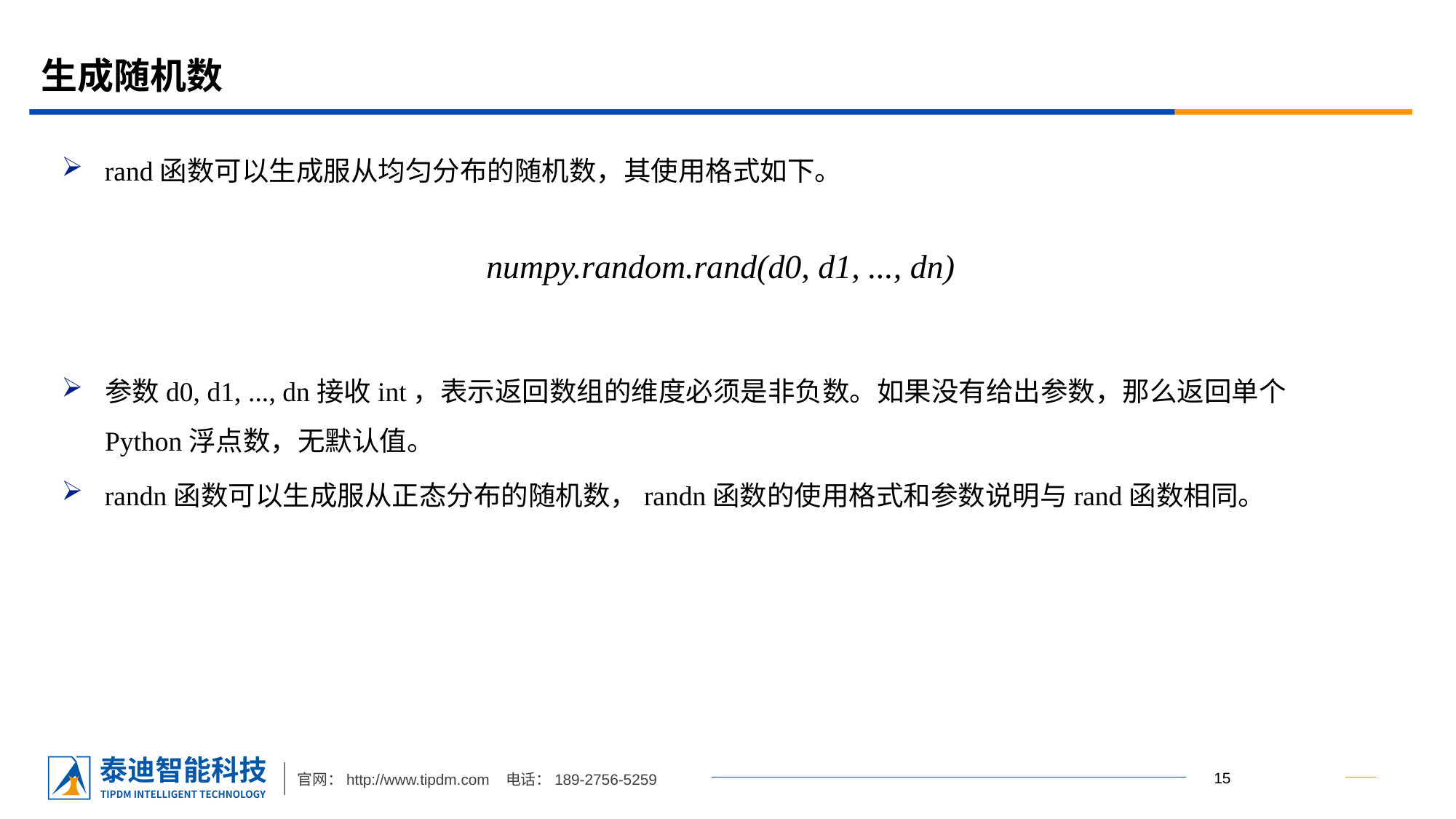

# 生成随机数
rand函数可以生成服从均匀分布的随机数，其使用格式如下。

参数d0, d1, ..., dn接收int，表示返回数组的维度必须是非负数。如果没有给出参数，那么返回单个Python浮点数，无默认值。
randn函数可以生成服从正态分布的随机数，randn函数的使用格式和参数说明与rand函数相同。

numpy.random.rand(d0, d1, ..., dn)